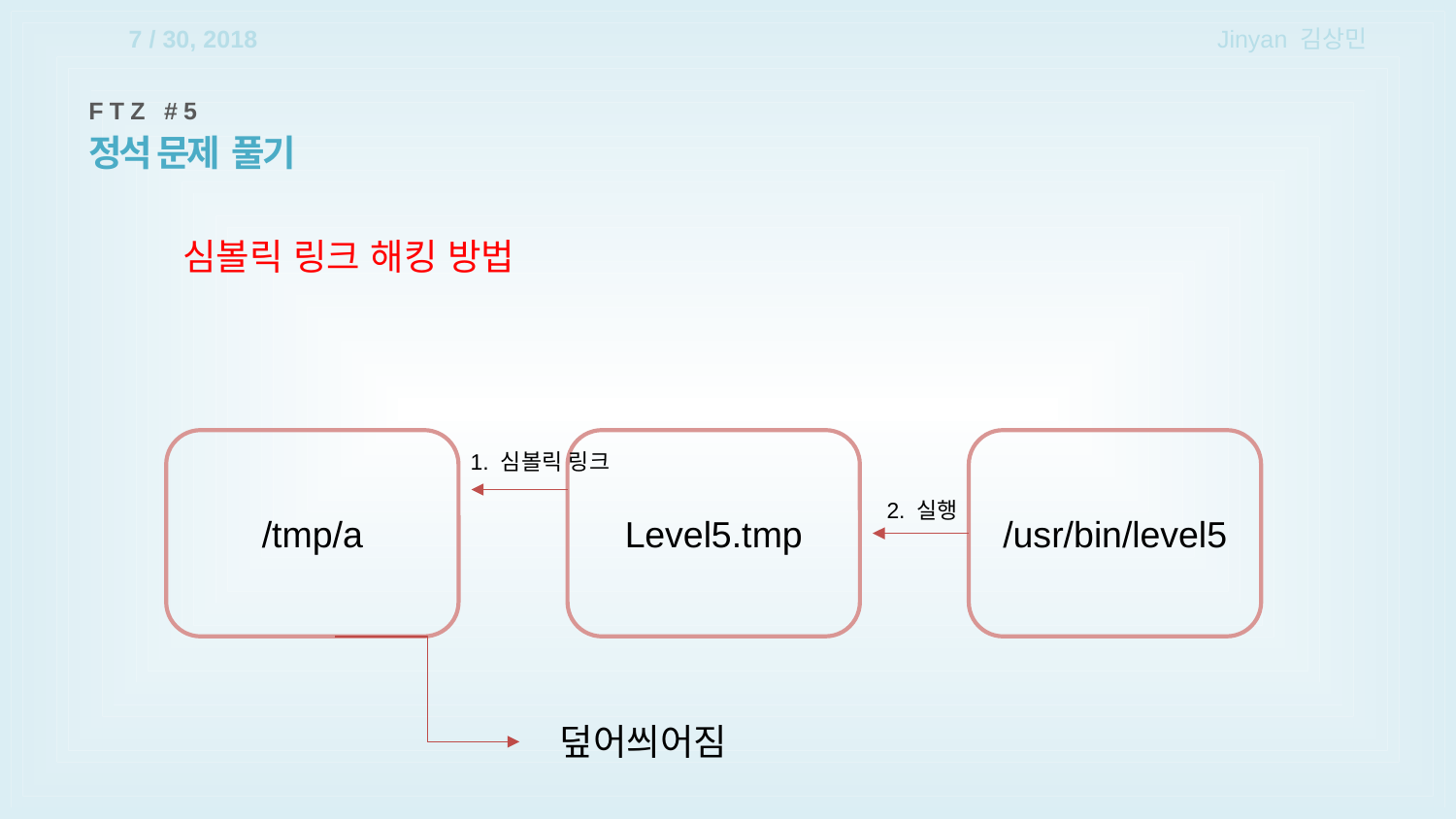

7 / 30, 2018
Jinyan 김상민
FTZ #5
정석 문제  풀기
심볼릭 링크 해킹 방법
/tmp/a
Level5.tmp
/usr/bin/level5
1. 심볼릭 링크
2. 실행
덮어씌어짐